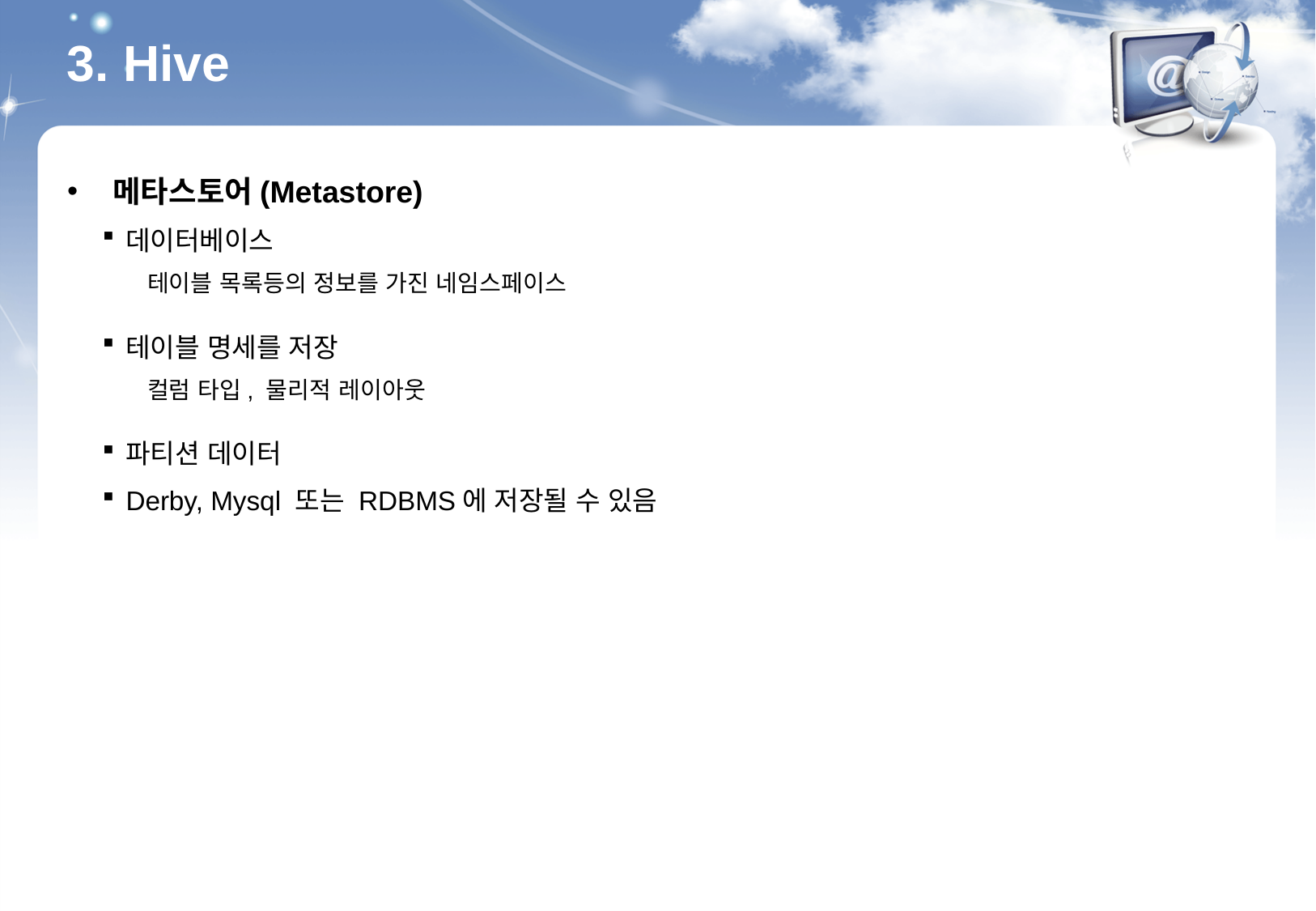

3. Hive
메타스토어(Metastore)
데이터베이스
테이블 목록등의 정보를 가진 네임스페이스
테이블 명세를 저장
컬럼 타입, 물리적 레이아웃
파티션 데이터
Derby, Mysql 또는 RDBMS에 저장될 수 있음